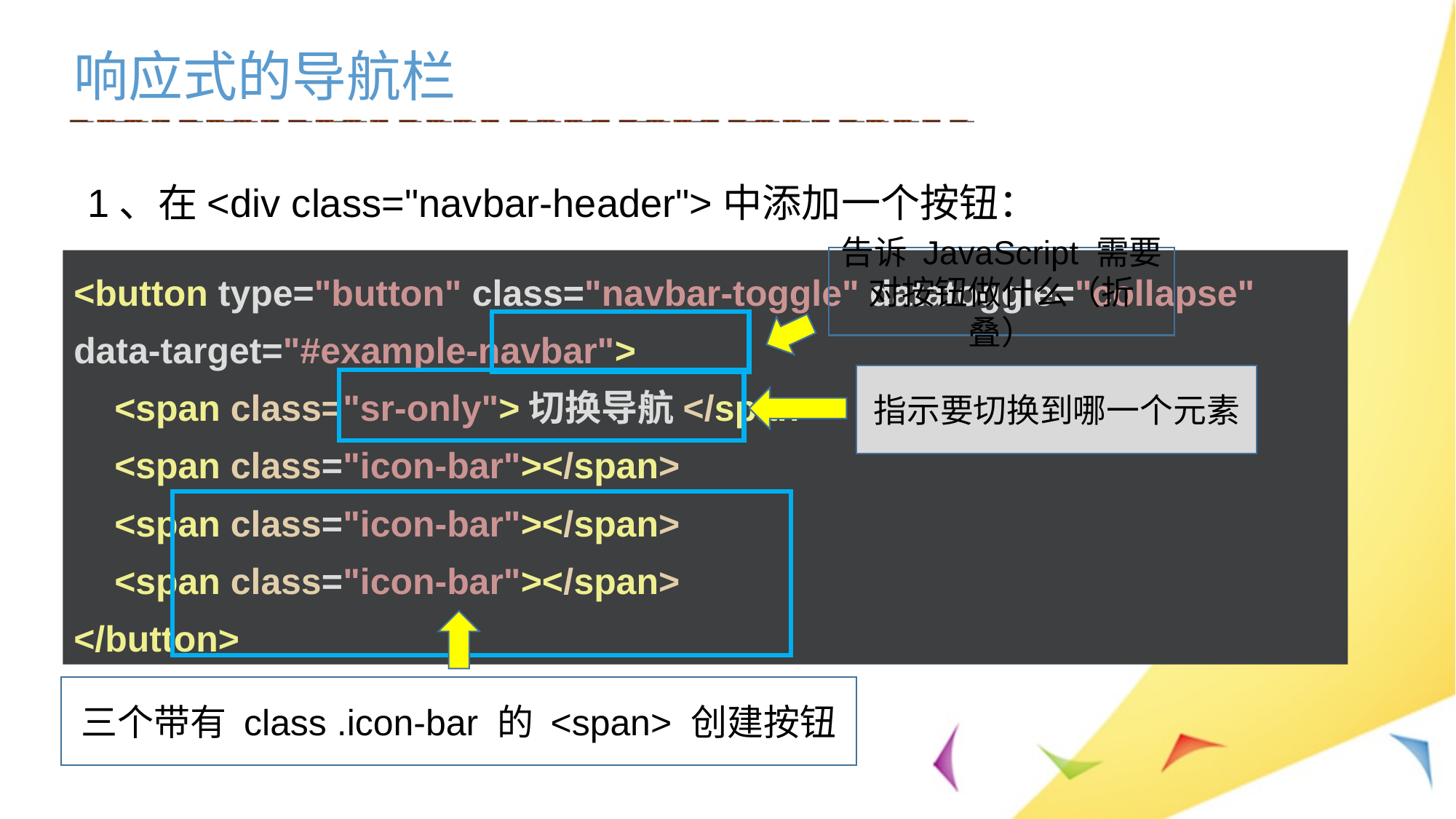

响应式的导航栏
1、在<div class="navbar-header">中添加一个按钮：
告诉 JavaScript 需要对按钮做什么（折叠）
<button type="button" class="navbar-toggle" datatoggle="collapse"
data-target="#example-navbar">
    <span class="sr-only">切换导航</span>
    <span class="icon-bar"></span>
    <span class="icon-bar"></span>
    <span class="icon-bar"></span>
</button>

指示要切换到哪一个元素

三个带有 class .icon-bar 的 <span> 创建按钮